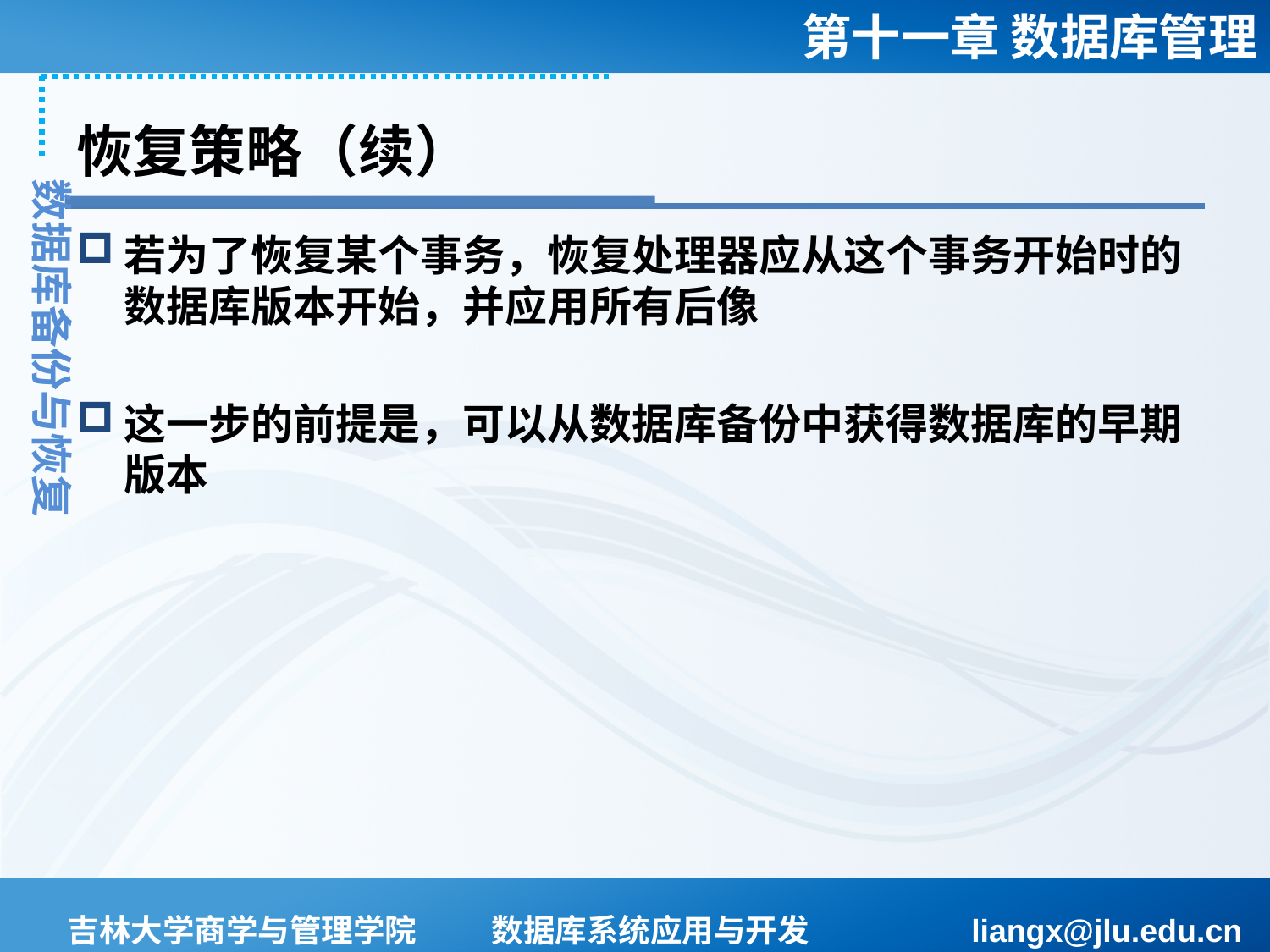

# 恢复策略（续）
数据库备份与恢复
若为了恢复某个事务，恢复处理器应从这个事务开始时的数据库版本开始，并应用所有后像

这一步的前提是，可以从数据库备份中获得数据库的早期版本